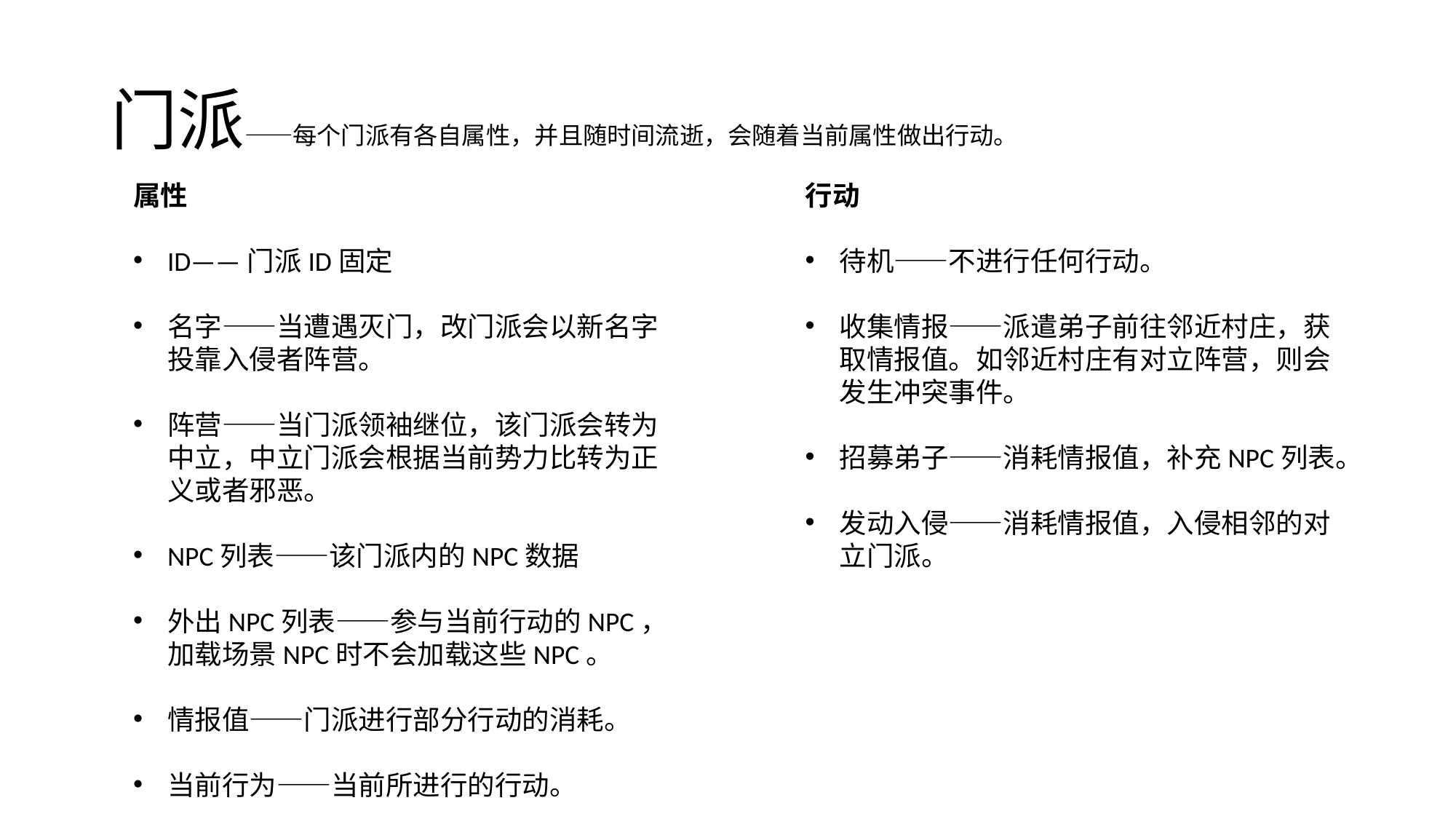

# 门派——每个门派有各自属性，并且随时间流逝，会随着当前属性做出行动。
属性

ID——门派ID固定

名字——当遭遇灭门，改门派会以新名字投靠入侵者阵营。

阵营——当门派领袖继位，该门派会转为中立，中立门派会根据当前势力比转为正义或者邪恶。

NPC列表——该门派内的NPC数据

外出NPC列表——参与当前行动的NPC，加载场景NPC时不会加载这些NPC。

情报值——门派进行部分行动的消耗。

当前行为——当前所进行的行动。

行动

待机——不进行任何行动。

收集情报——派遣弟子前往邻近村庄，获取情报值。如邻近村庄有对立阵营，则会发生冲突事件。

招募弟子——消耗情报值，补充NPC列表。

发动入侵——消耗情报值，入侵相邻的对立门派。